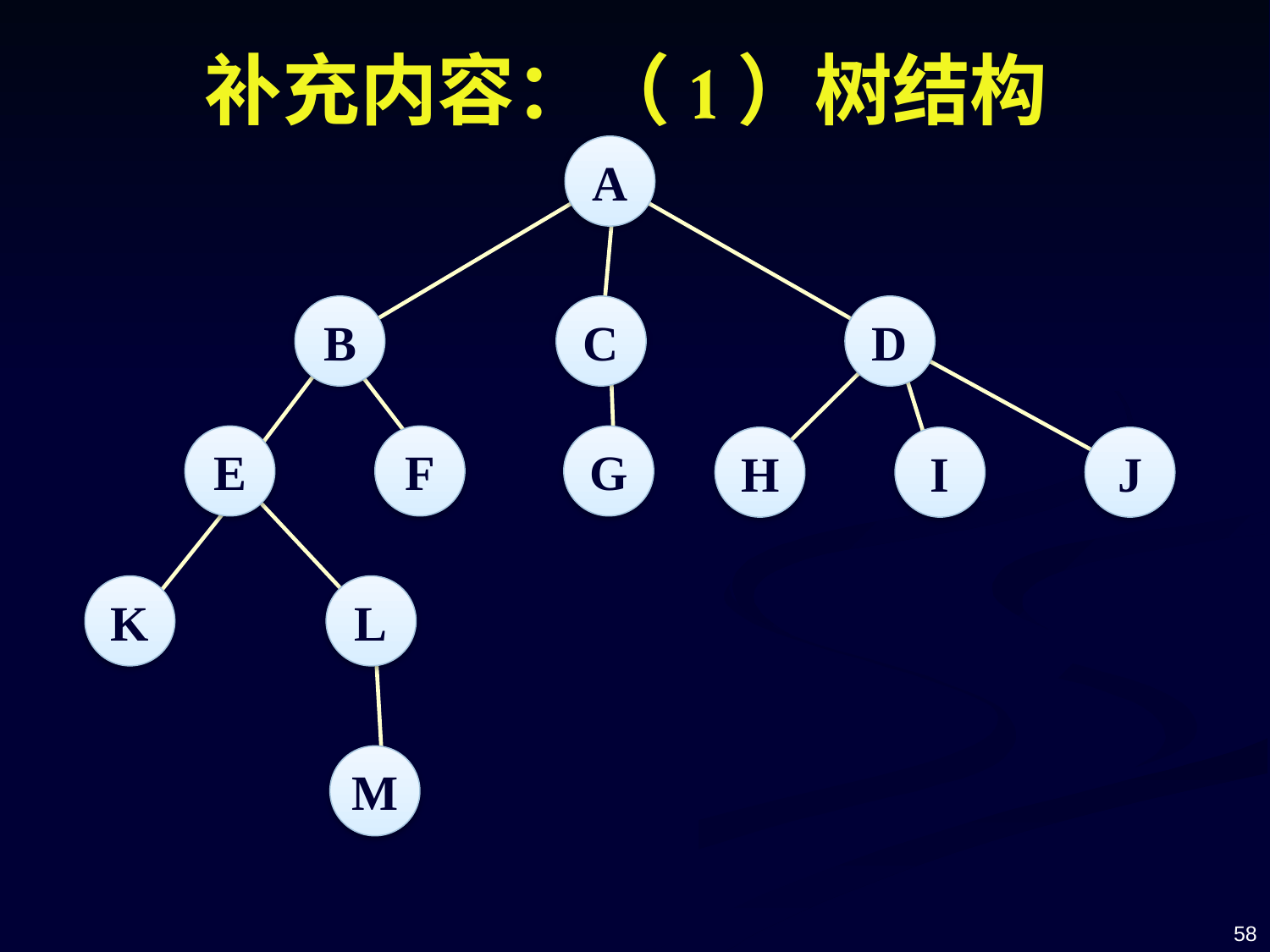

# 补充内容：（1）树结构
A
B
C
D
E
F
G
H
I
J
K
L
M
58